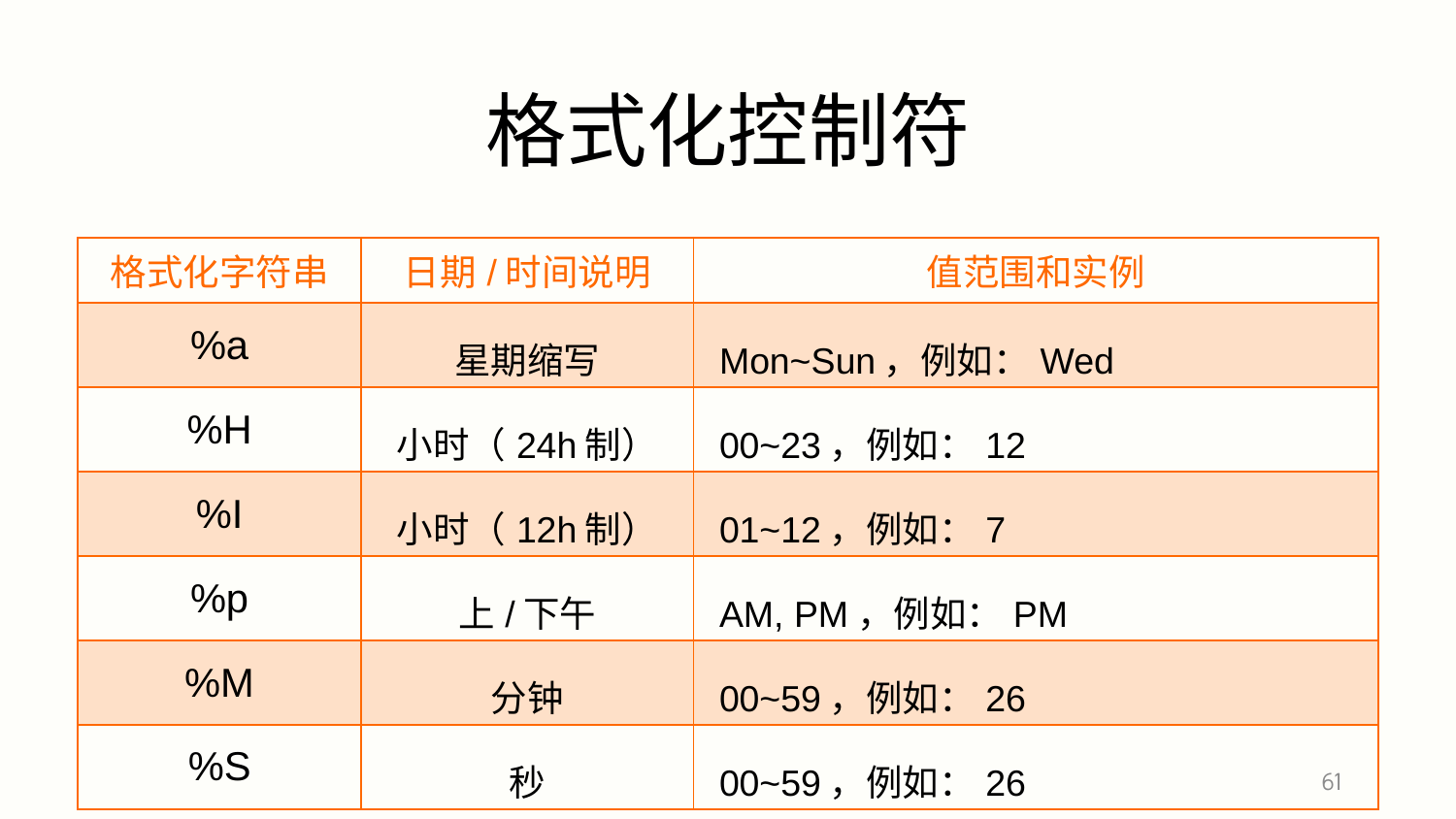

格式化控制符
| 格式化字符串 | 日期/时间说明 | 值范围和实例 |
| --- | --- | --- |
| %a | 星期缩写 | Mon~Sun，例如：Wed |
| %H | 小时（24h制） | 00~23，例如：12 |
| %I | 小时（12h制） | 01~12，例如：7 |
| %p | 上/下午 | AM, PM，例如：PM |
| %M | 分钟 | 00~59，例如：26 |
| %S | 秒 | 00~59，例如：26 |
61